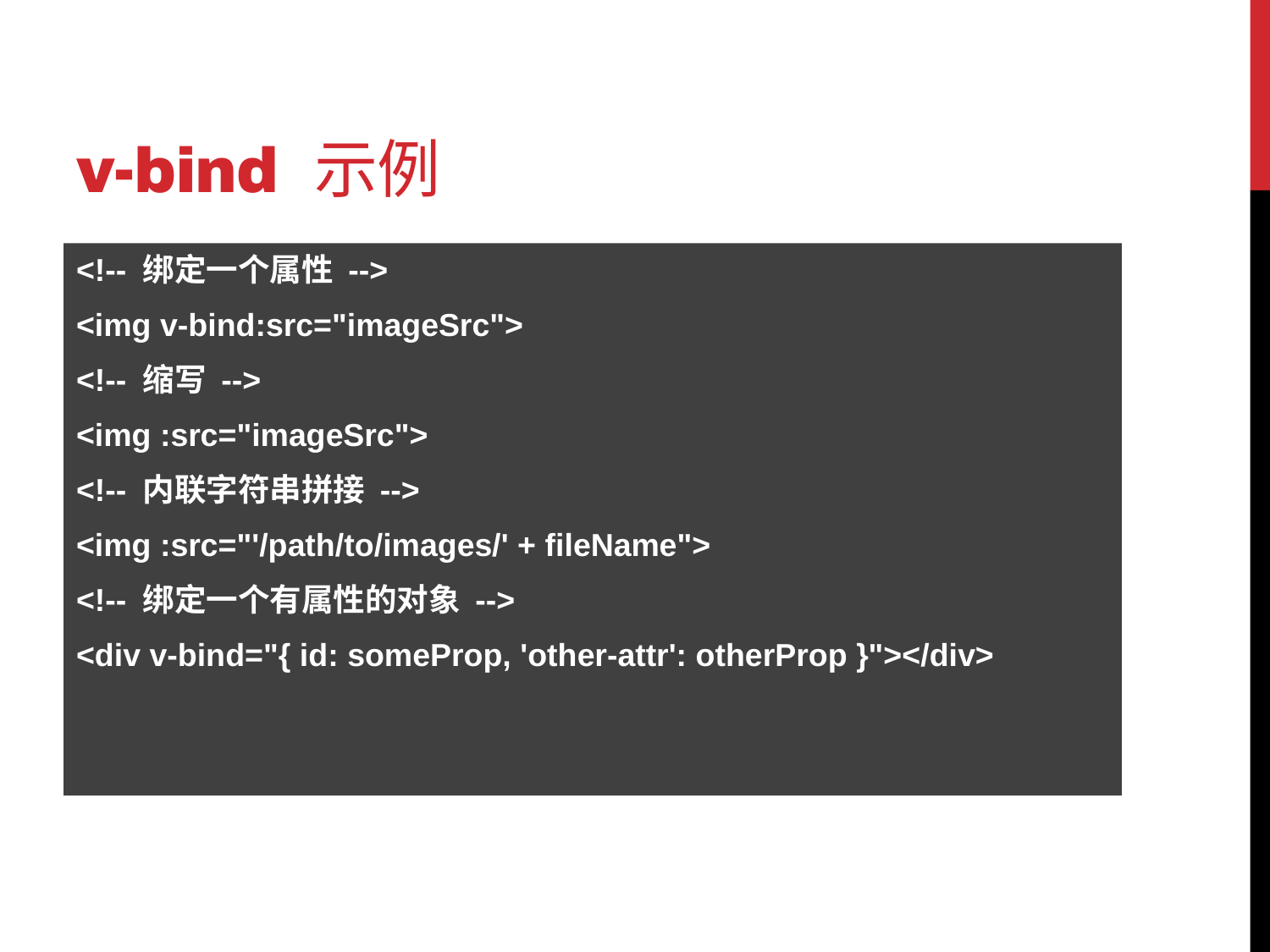

# v-bind 示例
<!-- 绑定一个属性 -->
<img v-bind:src="imageSrc">
<!-- 缩写 -->
<img :src="imageSrc">
<!-- 内联字符串拼接 -->
<img :src="'/path/to/images/' + fileName">
<!-- 绑定一个有属性的对象 -->
<div v-bind="{ id: someProp, 'other-attr': otherProp }"></div>